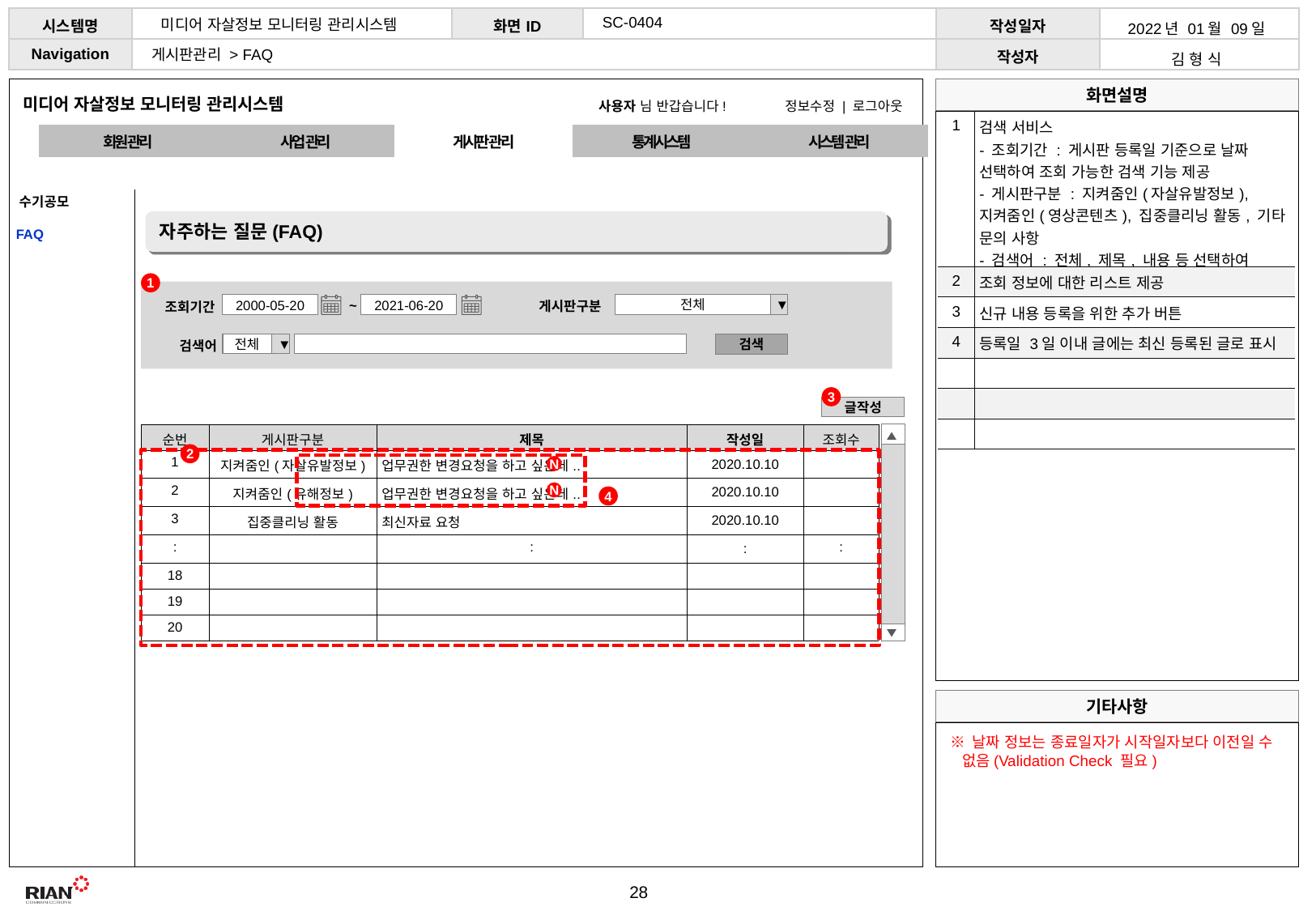

SC-0404
미디어 자살정보 모니터링 관리시스템
| 2022년 01월 09일 |
| --- |
| 김 형 식 |
게시판관리 > FAQ
미디어 자살정보 모니터링 관리시스템
사용자 님 반갑습니다!
정보수정 | 로그아웃
| 1 | 검색 서비스 - 조회기간 : 게시판 등록일 기준으로 날짜 선택하여 조회 가능한 검색 기능 제공 - 게시판구분 : 지켜줌인(자살유발정보), 지켜줌인(영상콘텐츠), 집중클리닝 활동, 기타 문의 사항 - 검색어 : 전체, 제목, 내용 등 선택하여 검색어 입력 후 검색 가능한 기능 제공 |
| --- | --- |
| 2 | 조회 정보에 대한 리스트 제공 |
| 3 | 신규 내용 등록을 위한 추가 버튼 |
| 4 | 등록일 3일 이내 글에는 최신 등록된 글로 표시 |
|  |  |
|  |  |
|  |  |
| 회원 관리 | 사업 관리 | 게시판 관리 | 통계시스템 | 시스템 관리 |
| --- | --- | --- | --- | --- |
 수기공모
 FAQ
자주하는 질문(FAQ)
1

게시판구분
전체
▼
조회기간
2000-05-20

~
2021-06-20

검색어
전체
▼

검색
3
글작성
◀

▶
| 순번 | 게시판구분 | 제목 | 작성일 | 조회수 |
| --- | --- | --- | --- | --- |
| 1 | 지켜줌인(자살유발정보) | 업무권한 변경요청을 하고 싶은데.. | 2020.10.10 |  |
| 2 | 지켜줌인(유해정보) | 업무권한 변경요청을 하고 싶은데.. | 2020.10.10 |  |
| 3 | 집중클리닝 활동 | 최신자료 요청 | 2020.10.10 |  |
| : |  | : | : | : |
| 18 |  |  |  |  |
| 19 |  |  |  |  |
| 20 |  |  |  |  |
2

N
N
4
※ 날짜 정보는 종료일자가 시작일자보다 이전일 수 없음(Validation Check 필요)